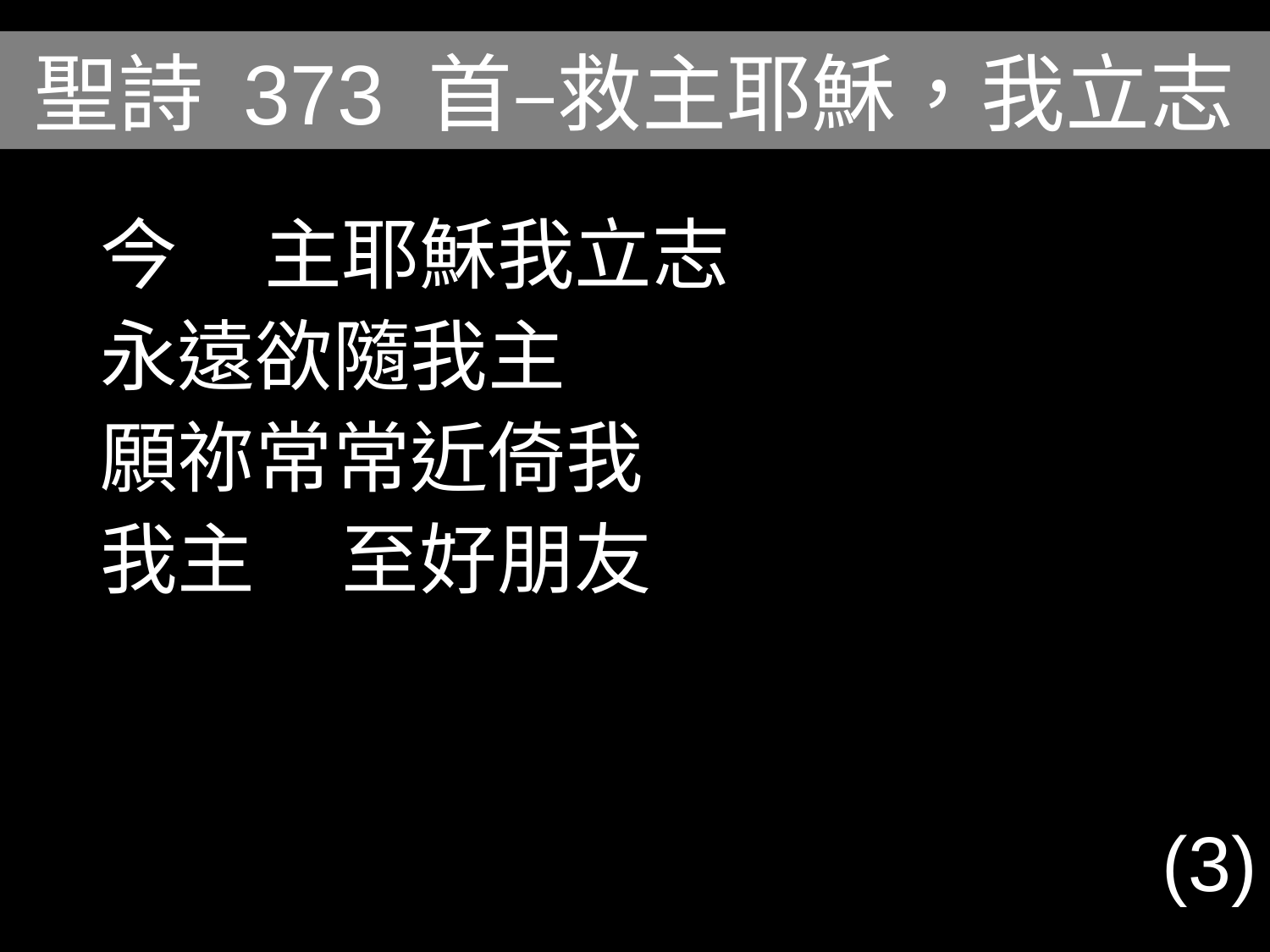

# 聖詩 373 首–救主耶穌，我立志
今     主耶穌我立志
永遠欲隨我主
願祢常常近倚我
我主     至好朋友

(3)